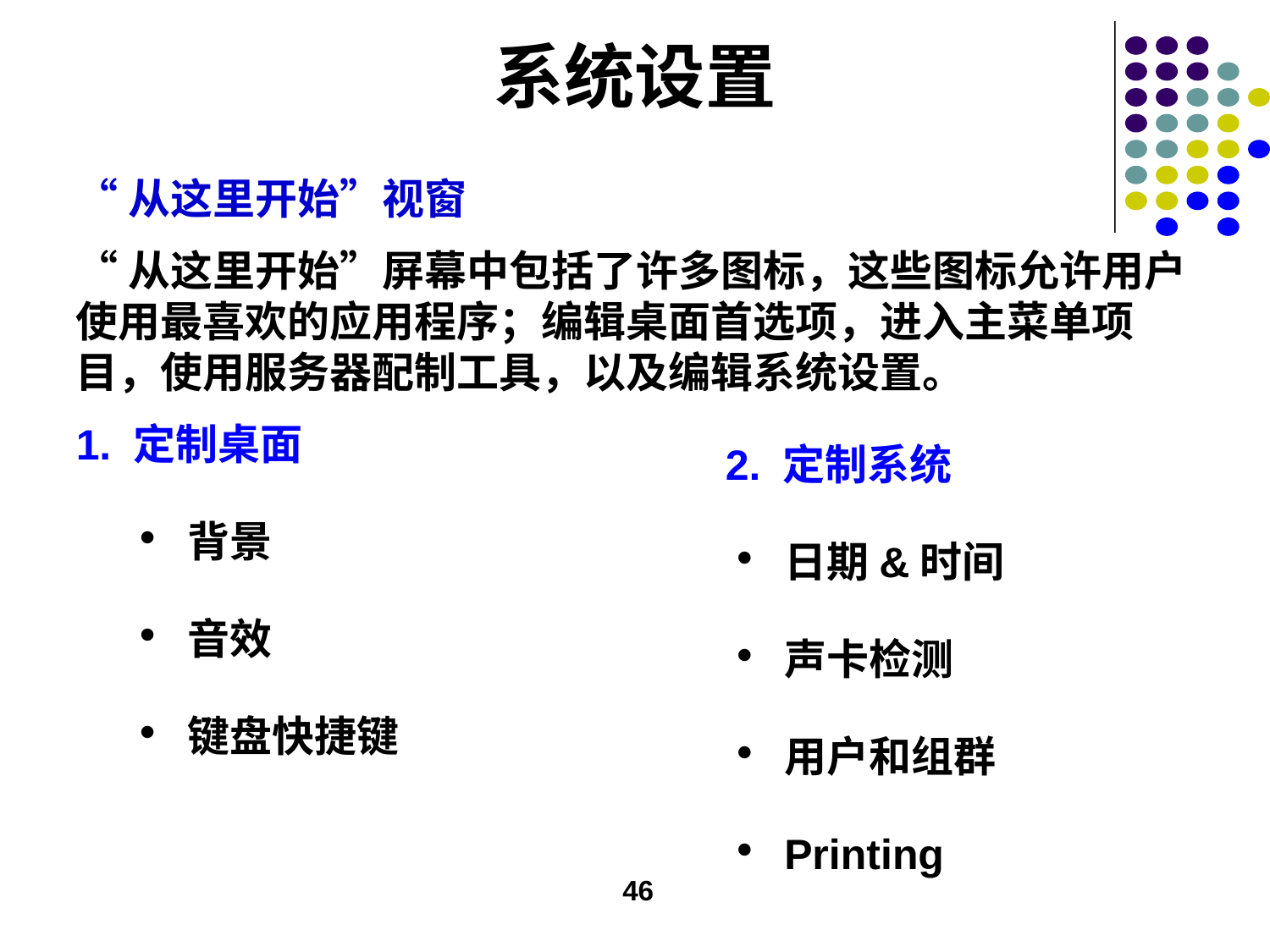

系统设置
“从这里开始”视窗
“从这里开始”屏幕中包括了许多图标，这些图标允许用户使用最喜欢的应用程序；编辑桌面首选项，进入主菜单项目，使用服务器配制工具，以及编辑系统设置。
1. 定制桌面
背景
音效
键盘快捷键
2. 定制系统
日期&时间
声卡检测
用户和组群
Printing
46